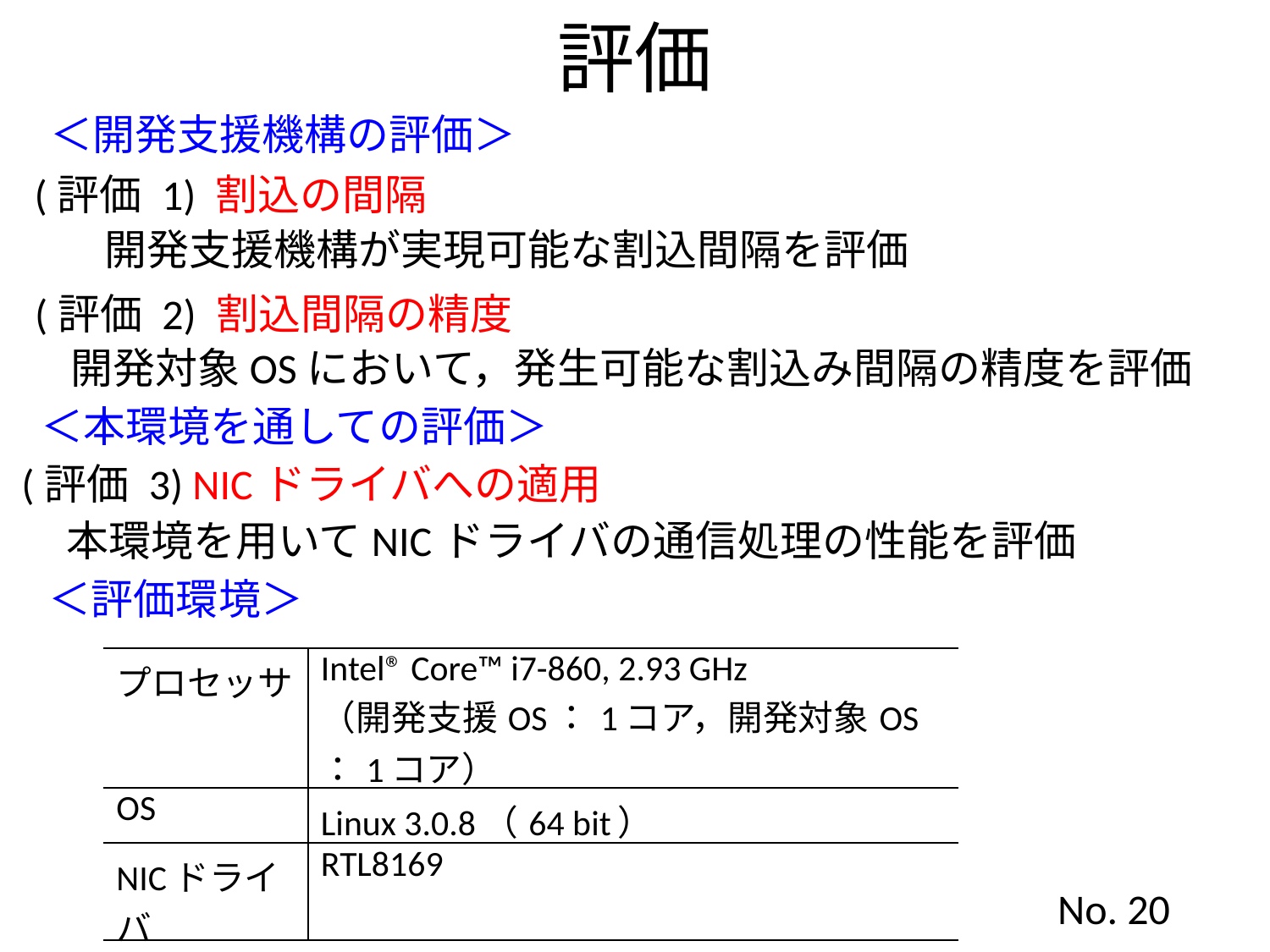

評価
＜開発支援機構の評価＞
(評価 1) 割込の間隔
開発支援機構が実現可能な割込間隔を評価
(評価 2) 割込間隔の精度
開発対象OSにおいて，発生可能な割込み間隔の精度を評価
＜本環境を通しての評価＞
(評価 3) NICドライバへの適用
本環境を用いてNICドライバの通信処理の性能を評価
＜評価環境＞
| プロセッサ | Intel® Core™ i7-860, 2.93 GHz （開発支援OS：1コア，開発対象OS ：1コア） |
| --- | --- |
| OS | Linux 3.0.8（64 bit） |
| NICドライバ | RTL8169 |
No. 20